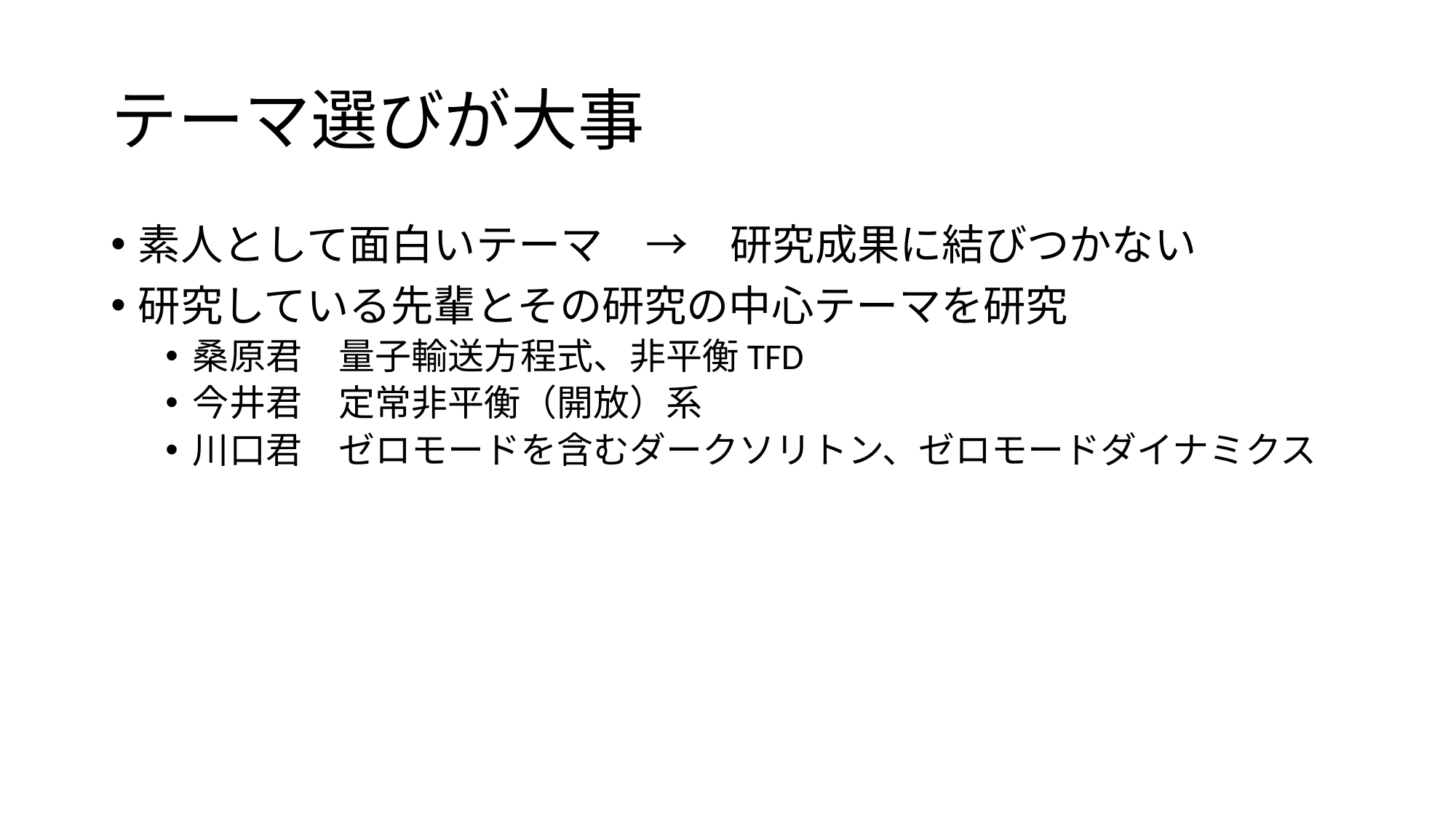

# テーマ選びが大事
素人として面白いテーマ　→　研究成果に結びつかない
研究している先輩とその研究の中心テーマを研究
桑原君　量子輸送方程式、非平衡TFD
今井君　定常非平衡（開放）系
川口君　ゼロモードを含むダークソリトン、ゼロモードダイナミクス